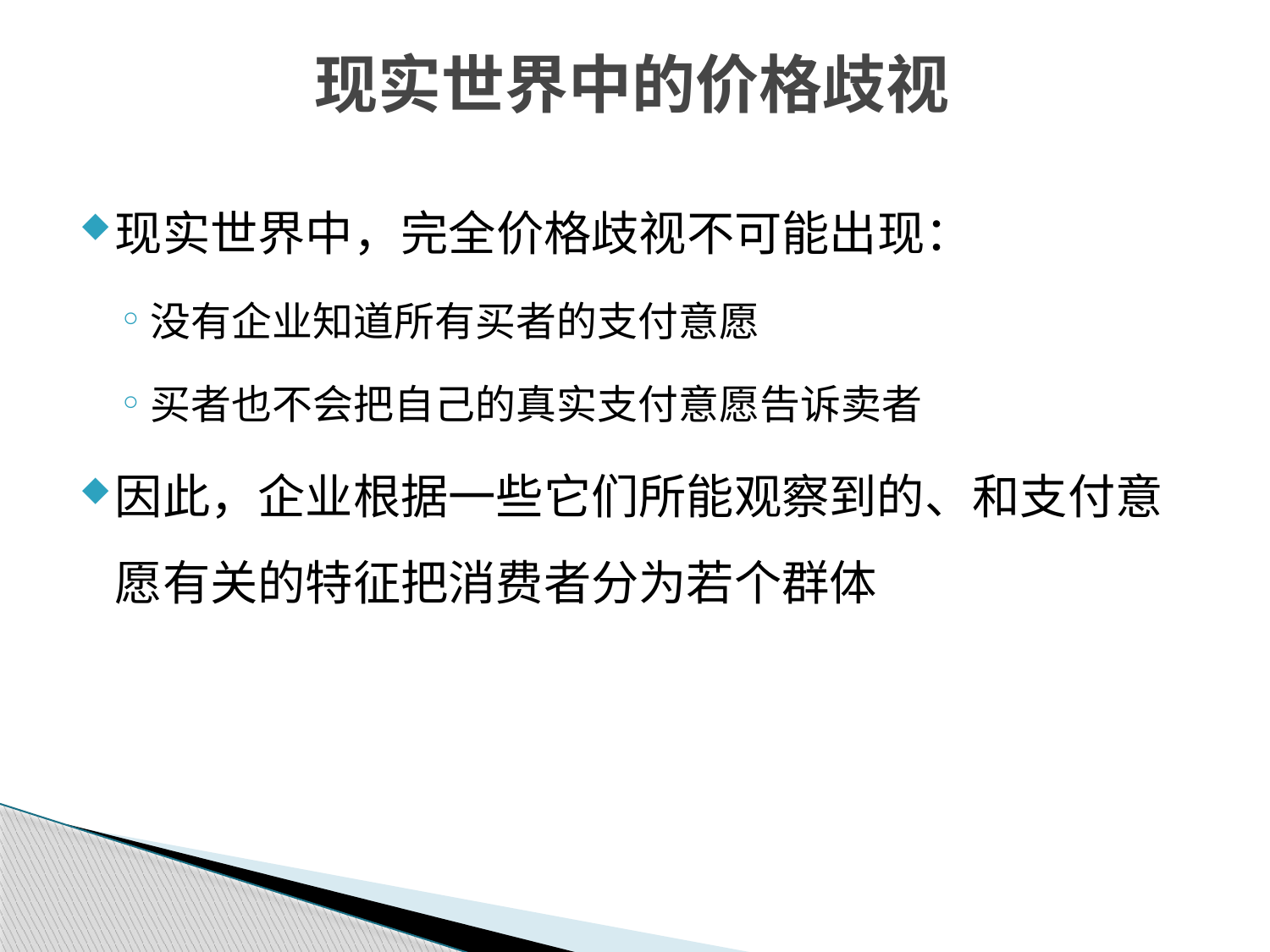

现实世界中的价格歧视
现实世界中，完全价格歧视不可能出现：
没有企业知道所有买者的支付意愿
买者也不会把自己的真实支付意愿告诉卖者
因此，企业根据一些它们所能观察到的、和支付意愿有关的特征把消费者分为若个群体